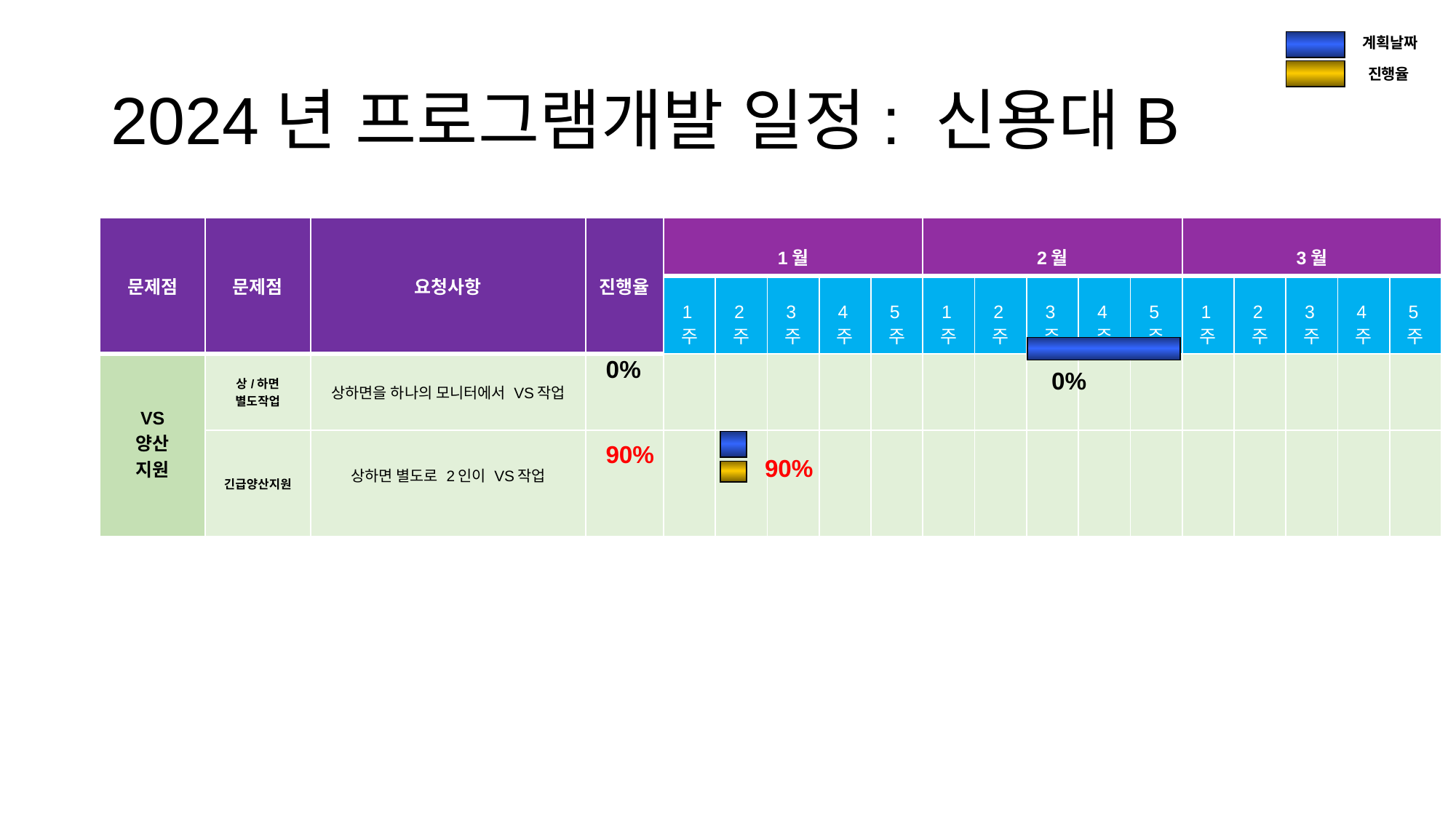

계획날짜

# 2024년 프로그램개발 일정: 신용대B
진행율

| 문제점 | 문제점 | 요청사항 | 진행율 | 1월 |  |  |  |  | 2월 |  |  |  |  | 3월 |  |  |  |  |
| --- | --- | --- | --- | --- | --- | --- | --- | --- | --- | --- | --- | --- | --- | --- | --- | --- | --- | --- |
|  |  |  |  | 1주 | 2주 | 3주 | 4주 | 5주 | 1주 | 2주 | 3주 | 4주 | 5주 | 1주 | 2주 | 3주 | 4주 | 5주 |
| VS 양산 지원 | 상/하면 별도작업 | 상하면을 하나의 모니터에서 VS작업 |  |  |  |  |  |  |  |  |  |  |  |  |  |  |  |  |
|  | 긴급양산지원 | 상하면 별도로 2인이 VS작업 |  |  |  |  |  |  |  |  |  |  |  |  |  |  |  |  |

0%
0%

90%
90%